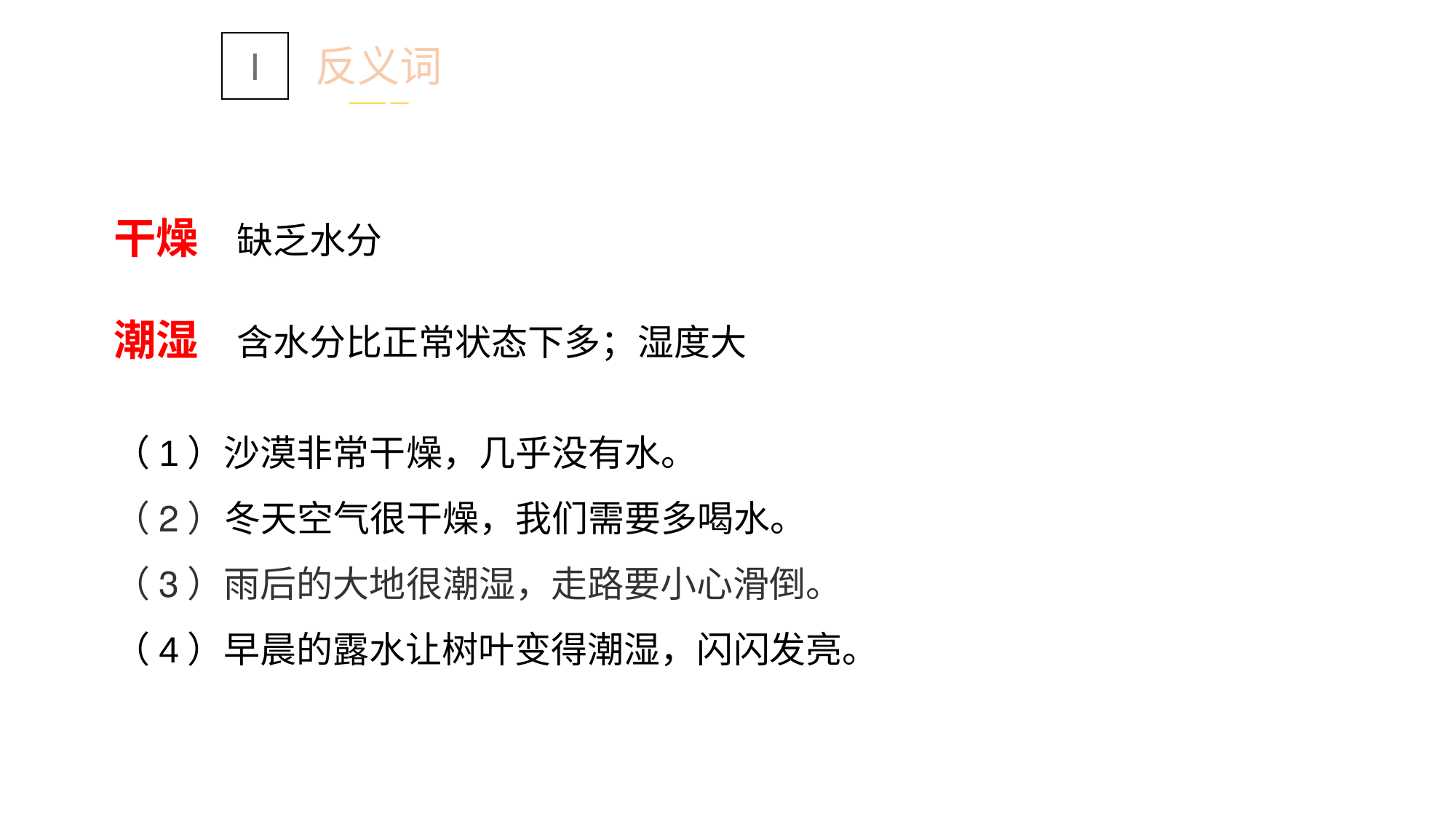

Ⅰ
反义词
—— —

干燥    缺乏水分

潮湿    含水分比正常状态下多；湿度大

（1）沙漠非常干燥，几乎没有水。
（2）冬天空气很干燥，我们需要多喝水。
（3）雨后的大地很潮湿，走路要小心滑倒。
（4）早晨的露水让树叶变得潮湿，闪闪发亮。